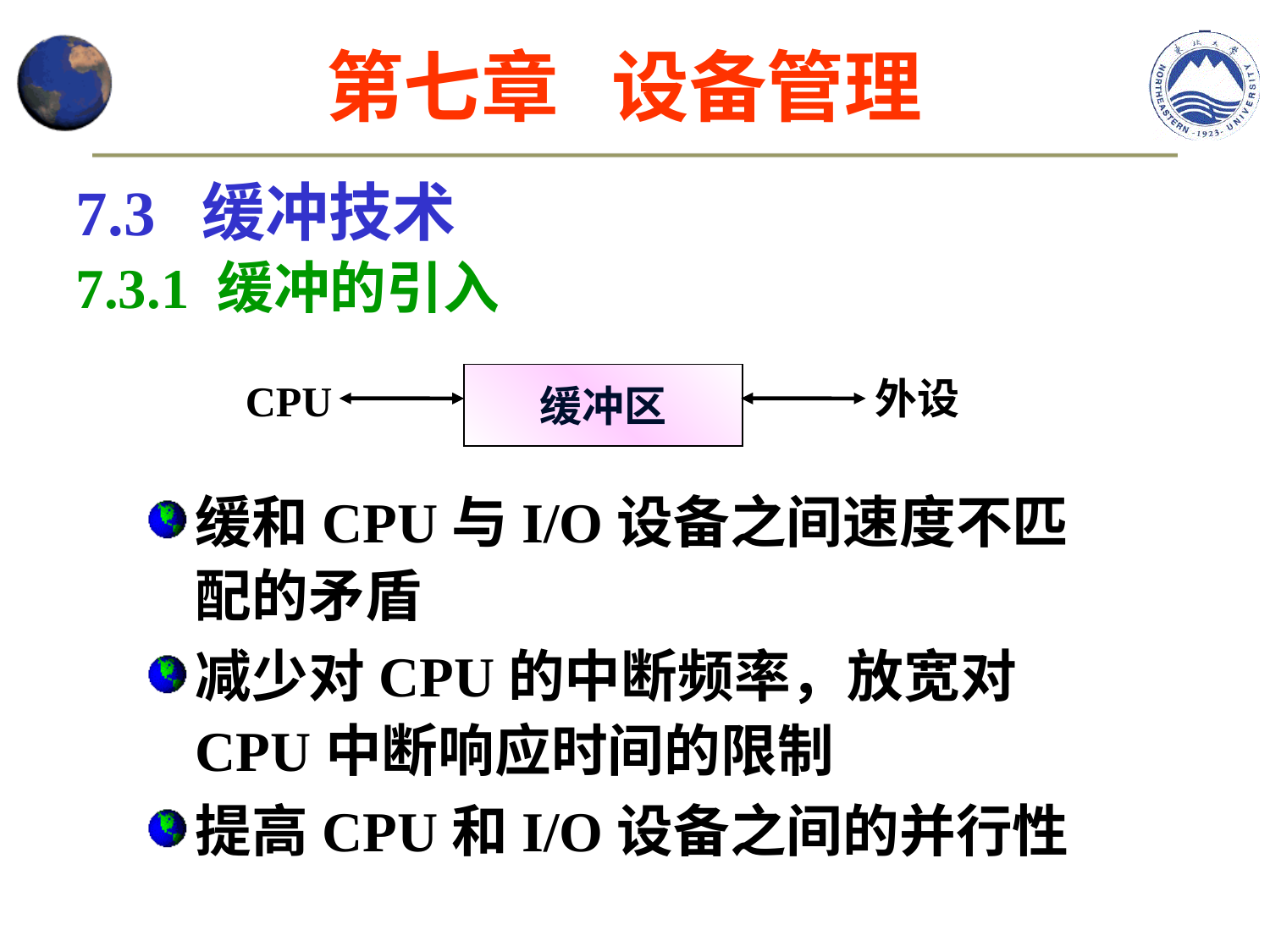

第七章   设备管理

7.3  缓冲技术
7.3.1 缓冲的引入
缓冲区
外设
CPU

缓和CPU与I/O设备之间速度不匹配的矛盾
减少对CPU的中断频率，放宽对CPU中断响应时间的限制
提高CPU和I/O设备之间的并行性